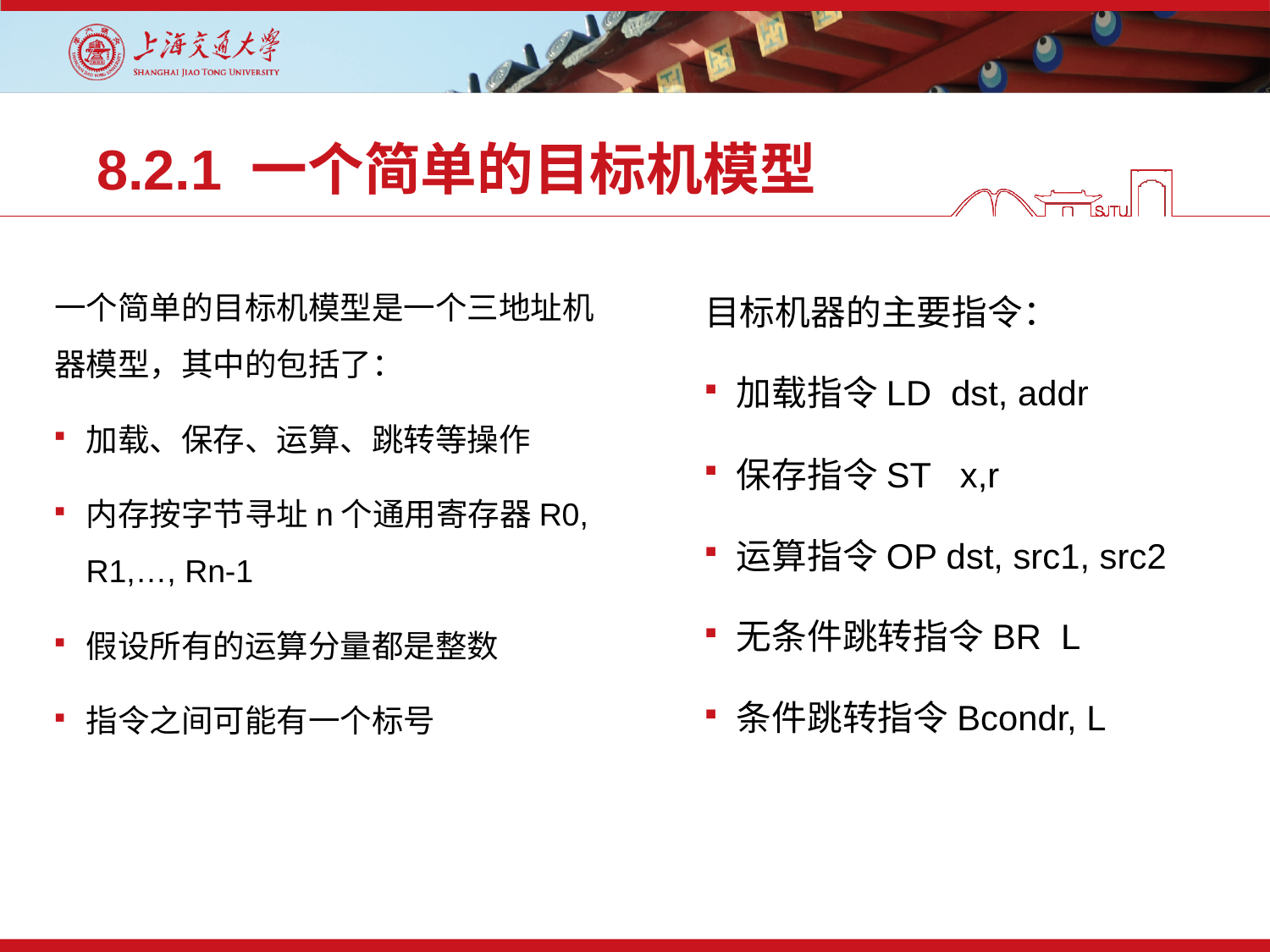

# 8.2.1 一个简单的目标机模型
一个简单的目标机模型是一个三地址机器模型，其中的包括了：
加载、保存、运算、跳转等操作
内存按字节寻址n个通用寄存器R0, R1,…, Rn-1
假设所有的运算分量都是整数
指令之间可能有一个标号

目标机器的主要指令：
加载指令LD  dst, addr
保存指令ST   x,r
运算指令OP dst, src1, src2
无条件跳转指令BR  L
条件跳转指令Bcondr, L